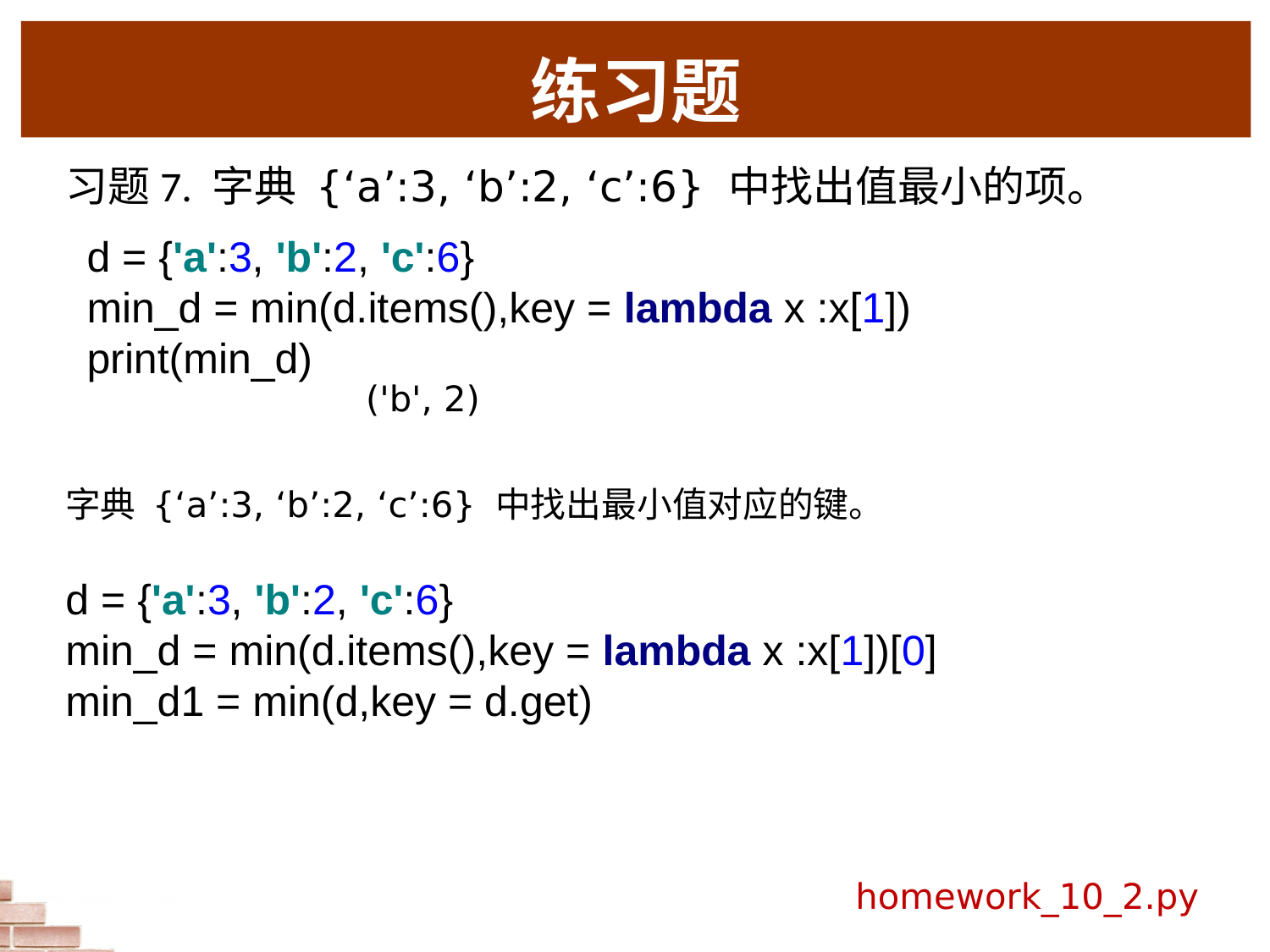

# 练习题
习题7. 字典 {‘a’:3, ‘b’:2, ‘c’:6} 中找出值最小的项。
d = {'a':3, 'b':2, 'c':6}
min_d = min(d.items(),key = lambda x :x[1])
print(min_d)
('b', 2)
字典 {‘a’:3, ‘b’:2, ‘c’:6} 中找出最小值对应的键。
d = {'a':3, 'b':2, 'c':6}
min_d = min(d.items(),key = lambda x :x[1])[0]
min_d1 = min(d,key = d.get)
homework_10_2.py